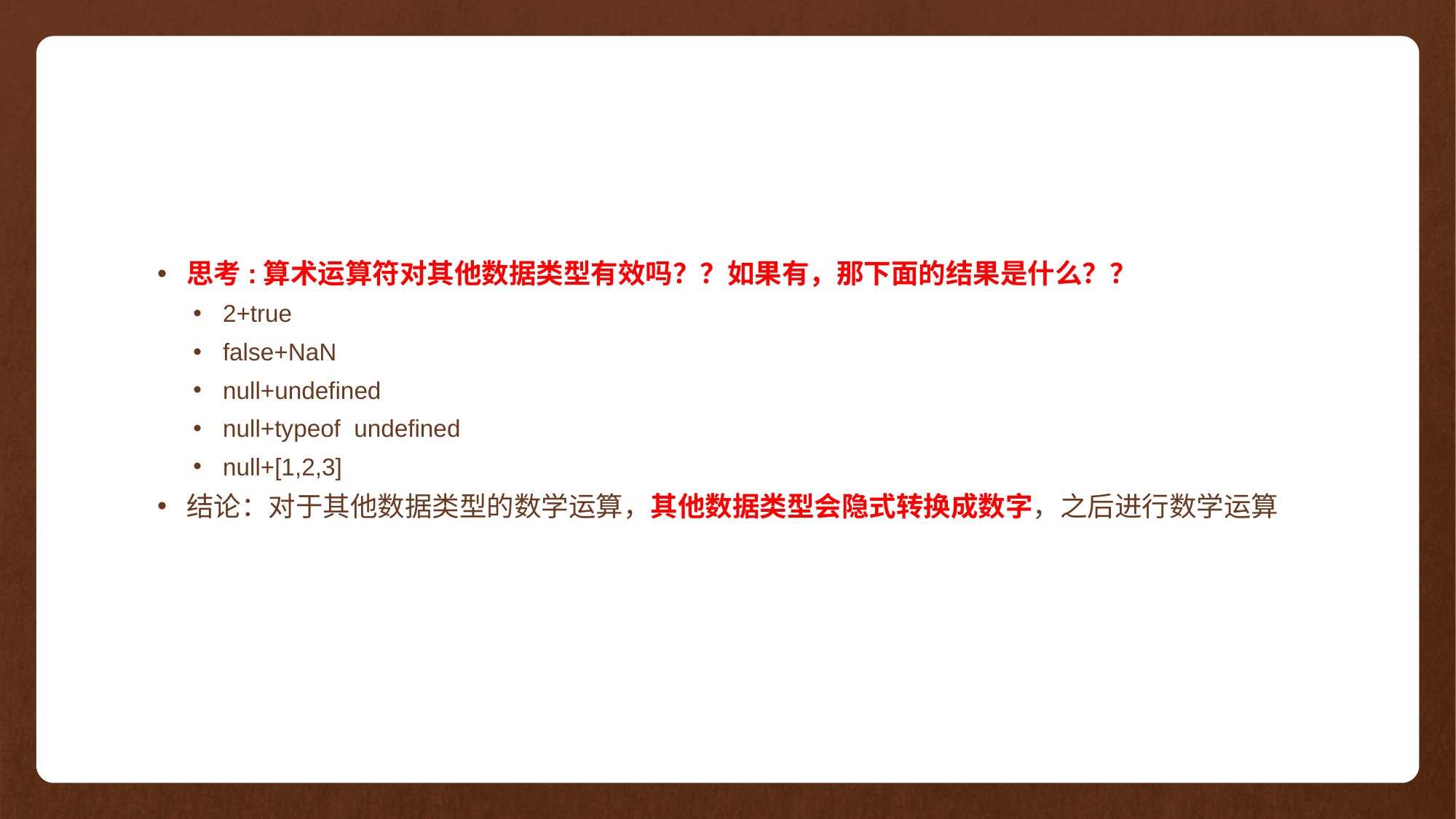

思考:算术运算符对其他数据类型有效吗？？如果有，那下面的结果是什么？？
2+true
false+NaN
null+undefined
null+typeof  undefined
null+[1,2,3]
结论：对于其他数据类型的数学运算，其他数据类型会隐式转换成数字，之后进行数学运算